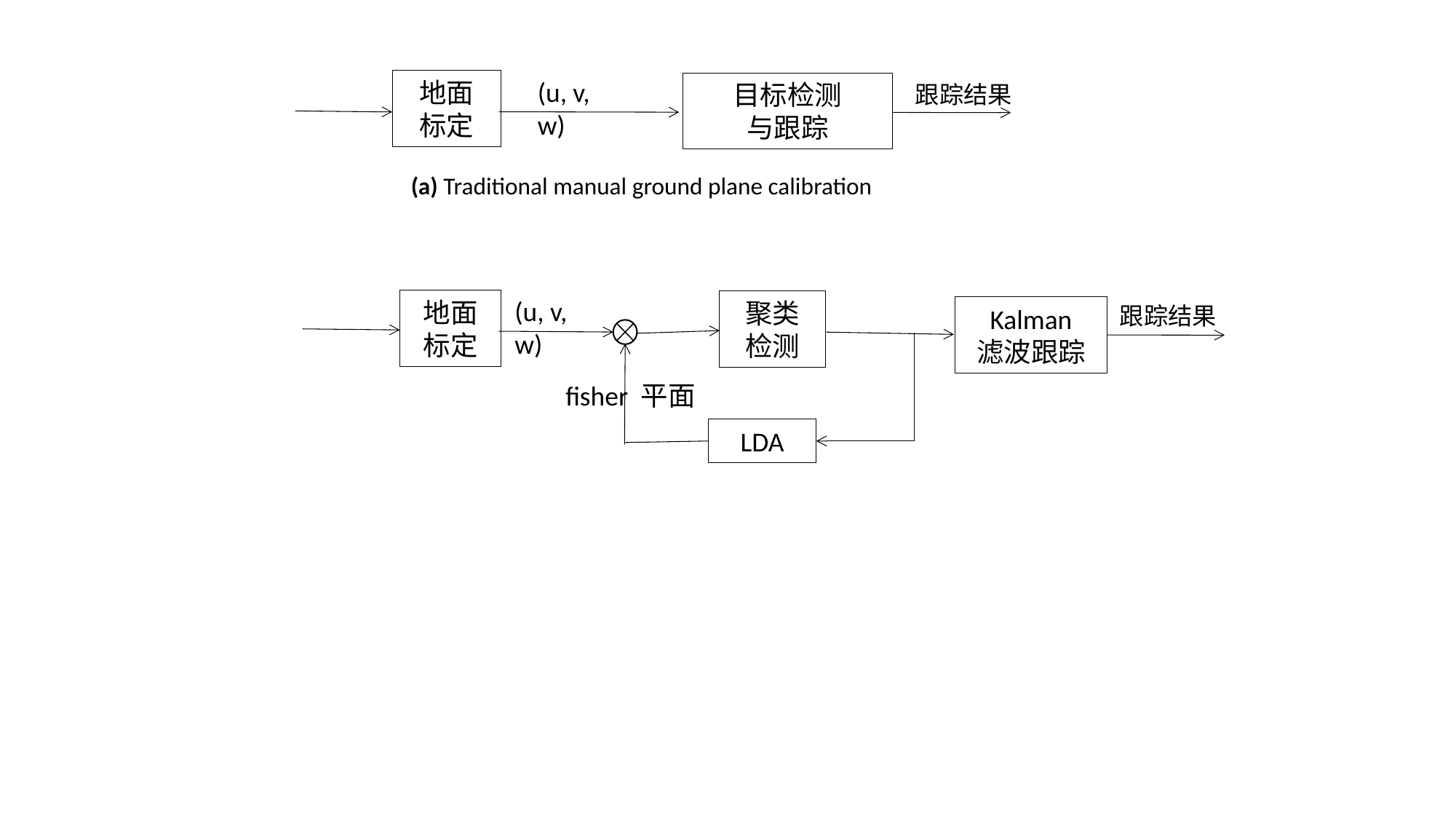

(u, v, w)
地面
标定
目标检测
与跟踪
跟踪结果
(a) Traditional manual ground plane calibration
(u, v, w)
地面
标定
聚类
检测
跟踪结果
Kalman
滤波跟踪

fisher 平面
LDA